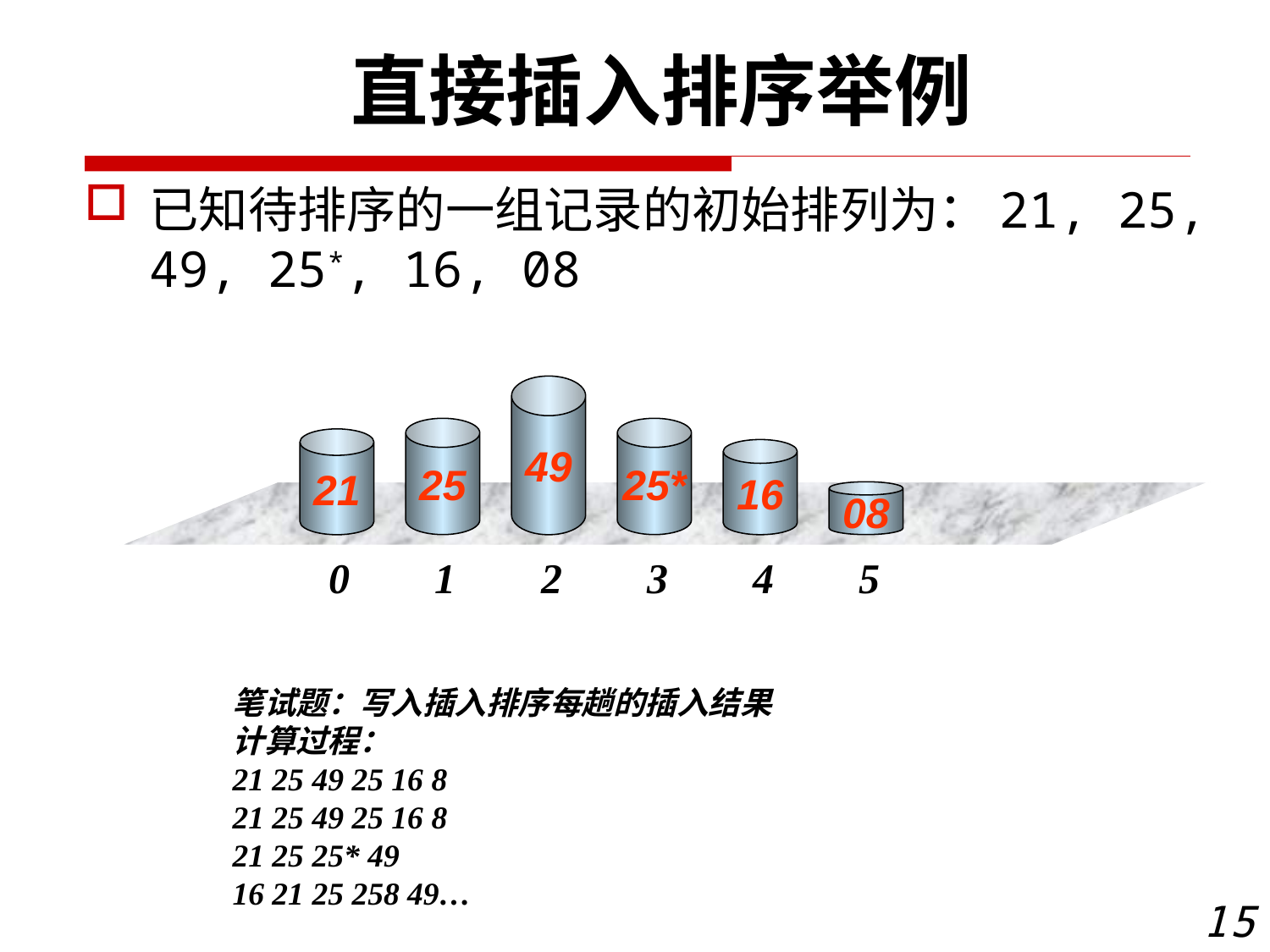

直接插入排序举例
已知待排序的一组记录的初始排列为：21, 25, 49, 25*, 16, 08
49
25
25*
21
16

08
0        1        2        3        4        5
笔试题：写入插入排序每趟的插入结果
计算过程：
21 25 49 25 16 8
21 25 49 25 16 8
21 25 25* 49
16 21 25 258 49…
15